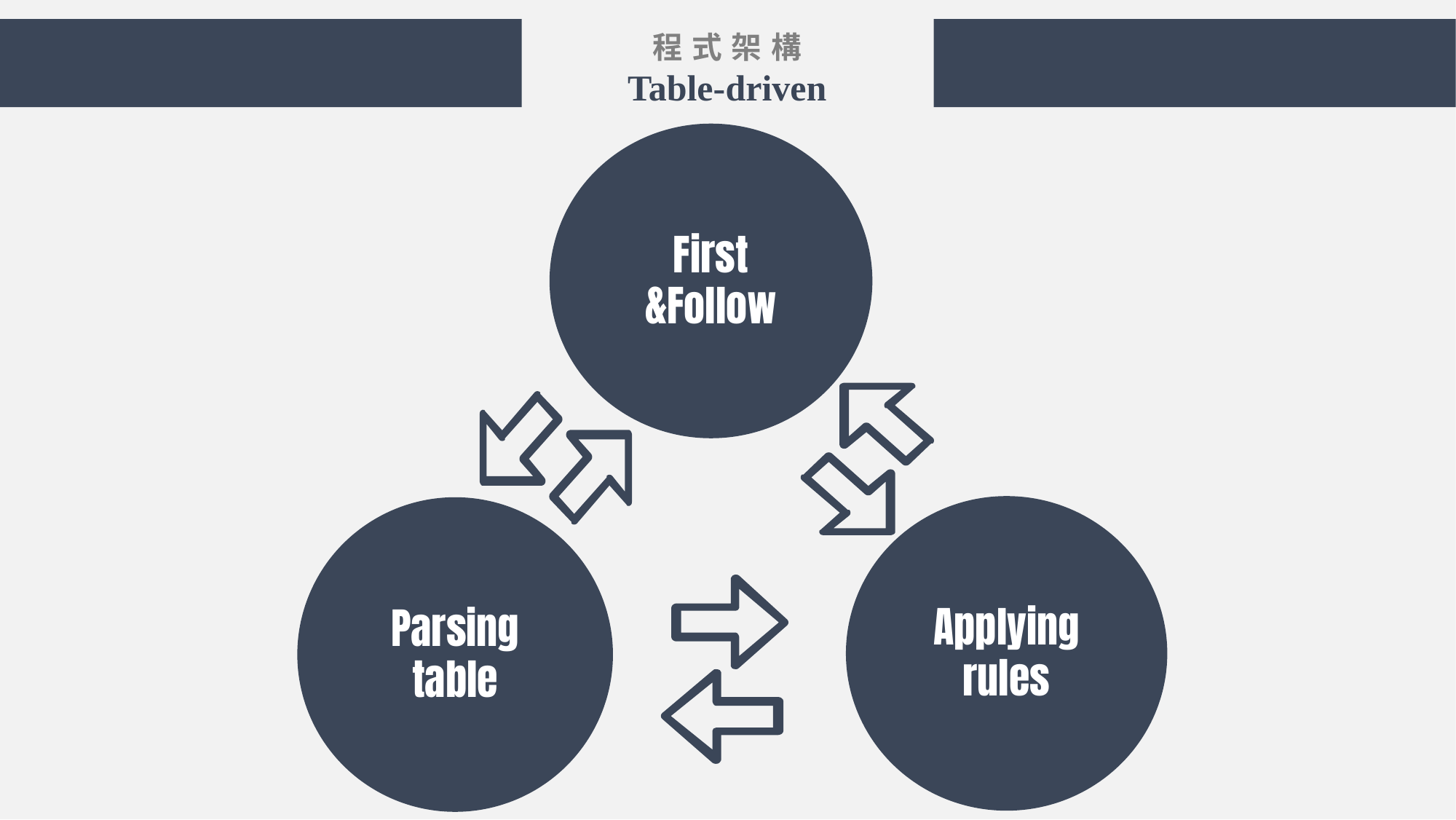

程式架構
Table-driven
First &Follow
Parsing table

Applying rules